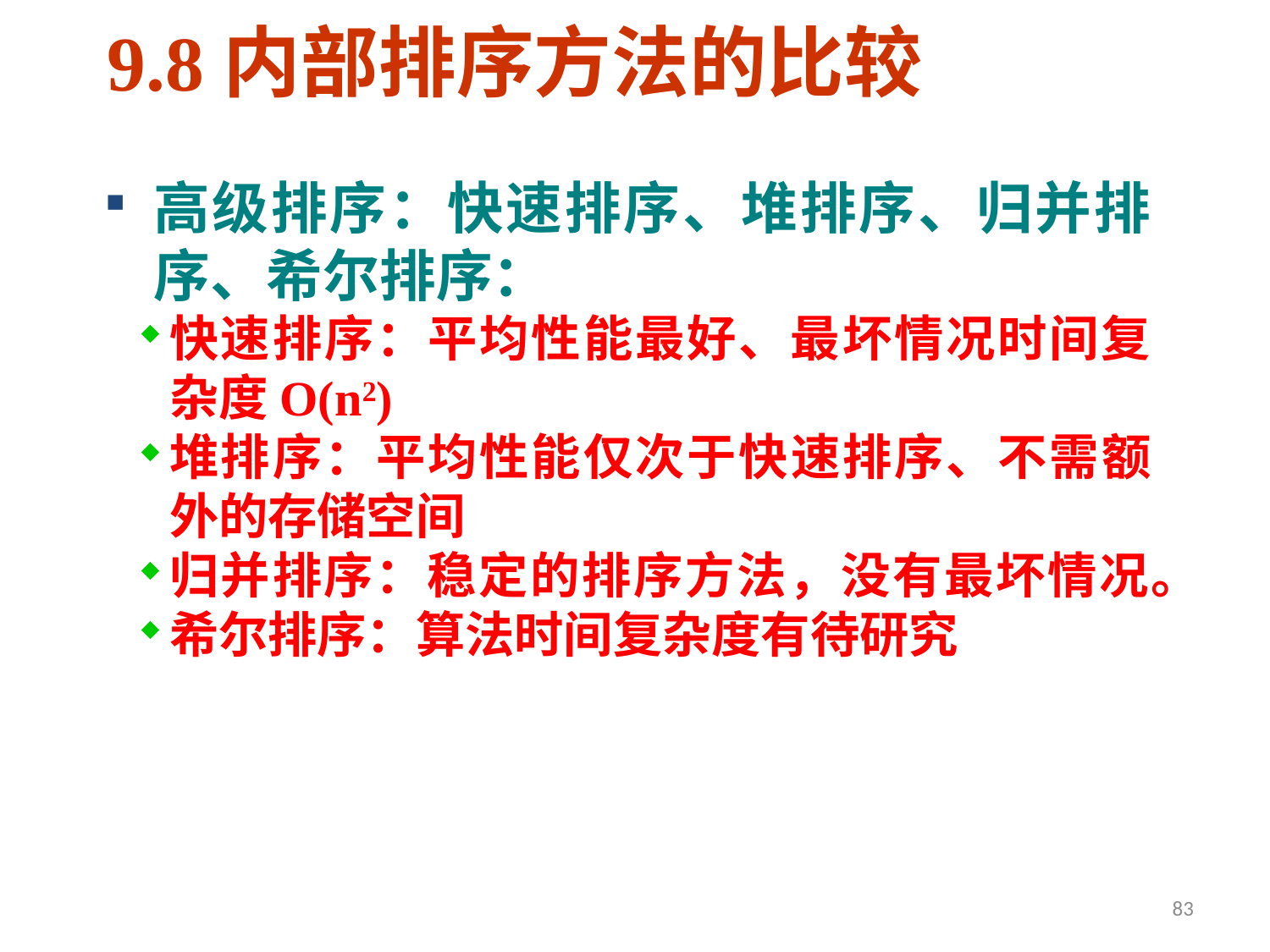

9.8内部排序方法的比较
高级排序：快速排序、堆排序、归并排序、希尔排序：
快速排序：平均性能最好、最坏情况时间复杂度O(n2)
堆排序：平均性能仅次于快速排序、不需额外的存储空间
归并排序：稳定的排序方法，没有最坏情况。
希尔排序：算法时间复杂度有待研究

83